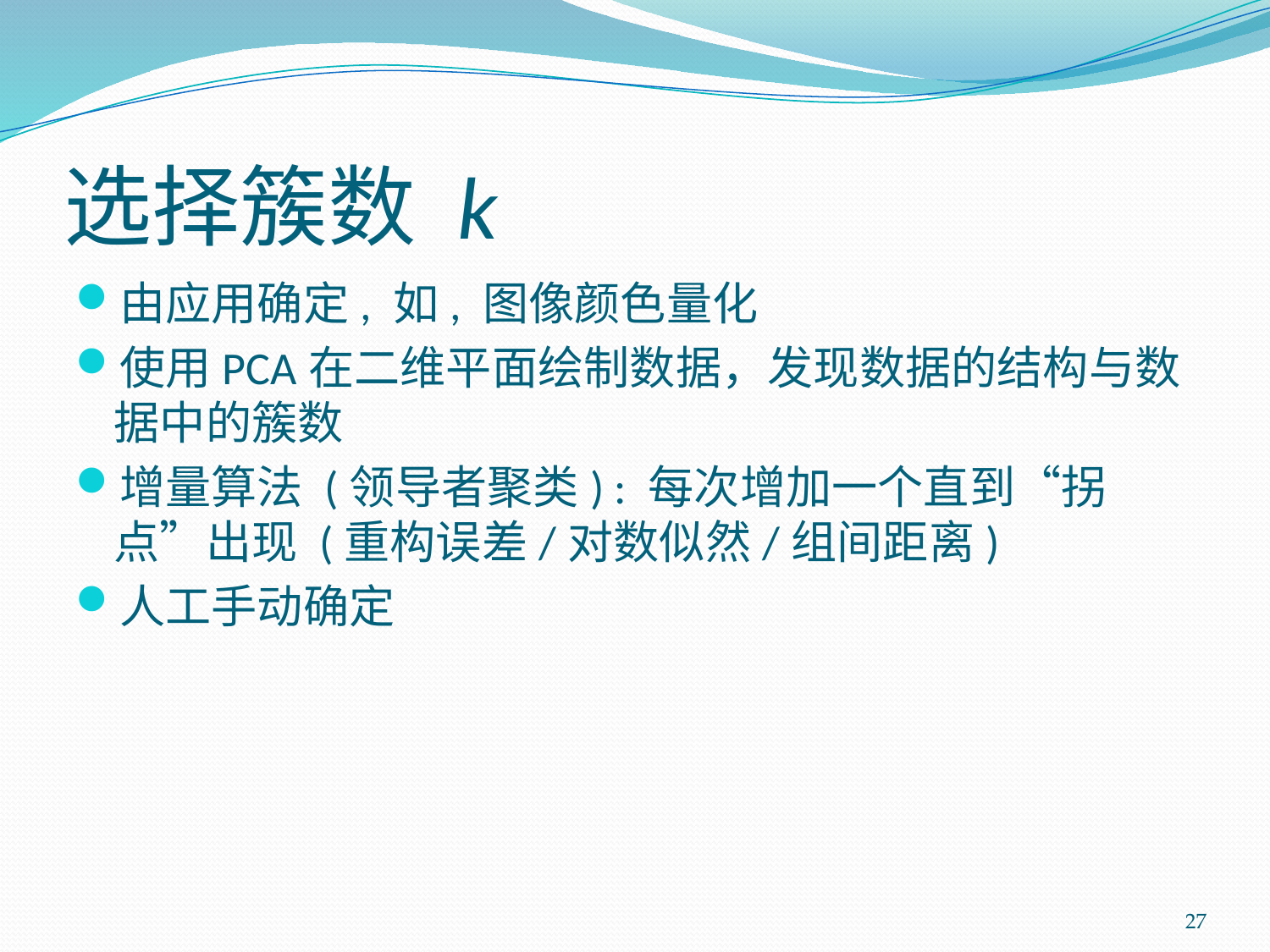

# 选择簇数 k
由应用确定, 如, 图像颜色量化
使用PCA在二维平面绘制数据，发现数据的结构与数据中的簇数
增量算法 (领导者聚类) : 每次增加一个直到“拐点”出现 (重构误差/对数似然/组间距离)
人工手动确定
27